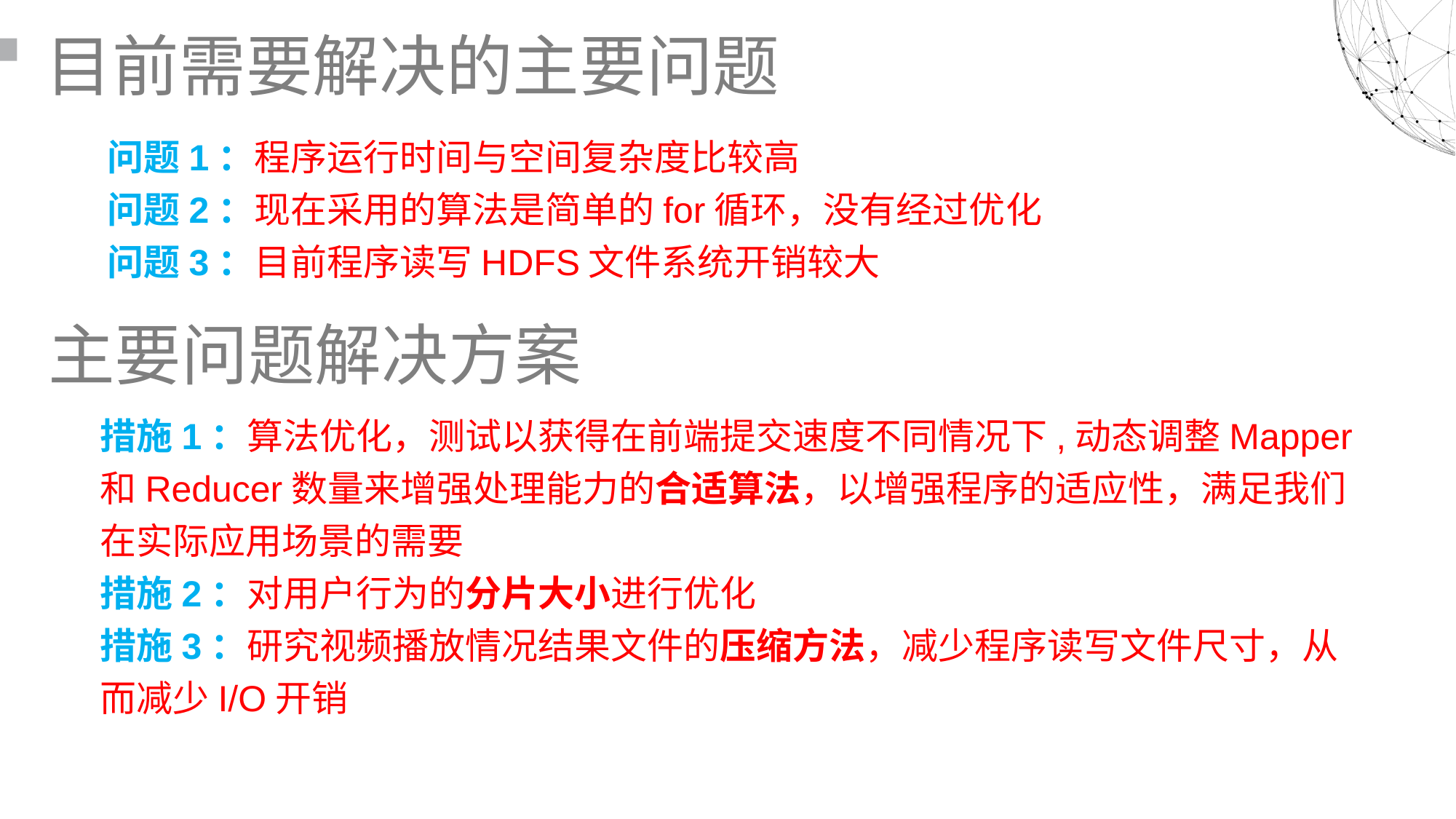

目前需要解决的主要问题

问题1：程序运行时间与空间复杂度比较高
问题2：现在采用的算法是简单的for循环，没有经过优化
问题3：目前程序读写HDFS文件系统开销较大
主要问题解决方案
措施1：算法优化，测试以获得在前端提交速度不同情况下,动态调整Mapper和Reducer数量来增强处理能力的合适算法，以增强程序的适应性，满足我们在实际应用场景的需要
措施2：对用户行为的分片大小进行优化
措施3：研究视频播放情况结果文件的压缩方法，减少程序读写文件尺寸，从而减少I/O开销